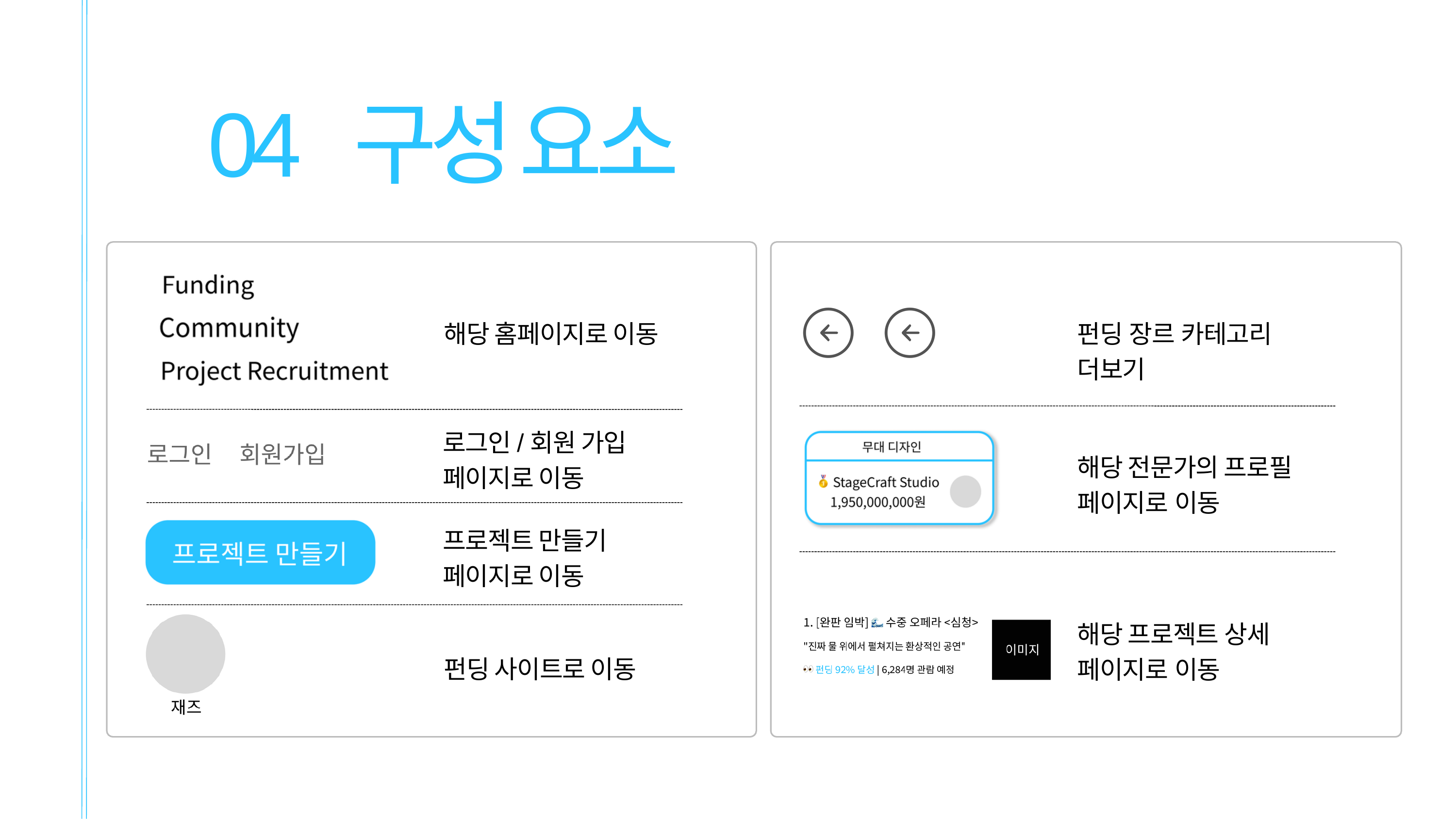

04	구성 요소

펀딩 장르 카테고리
더보기
해당 홈페이지로 이동

로그인/회원 가입
페이지로 이동

해당 전문가의 프로필
페이지로 이동

프로젝트 만들기
페이지로 이동

해당 프로젝트 상세
페이지로 이동

펀딩 사이트로 이동